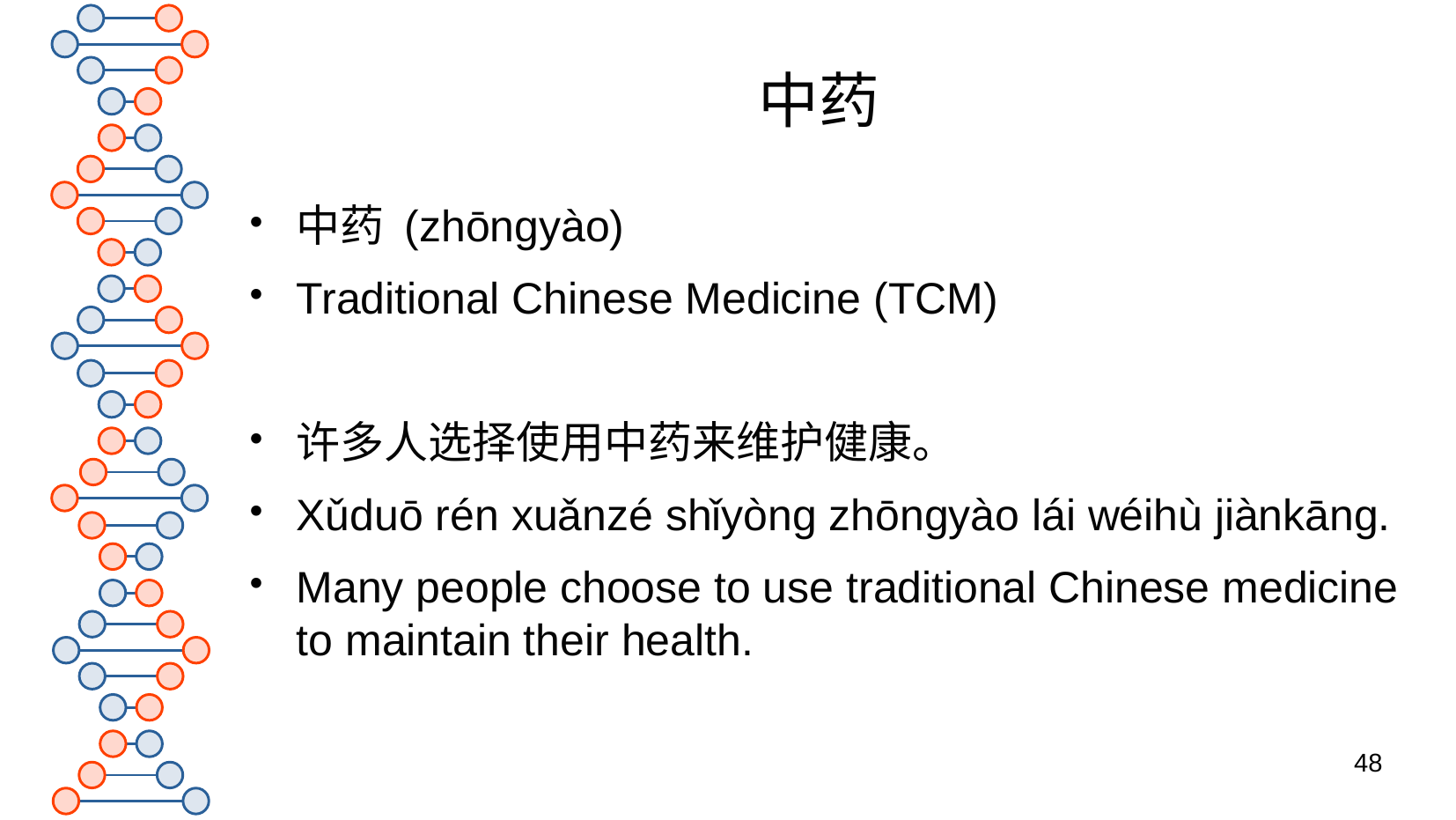

# 中药
中药 (zhōngyào)
Traditional Chinese Medicine (TCM)

许多人选择使用中药来维护健康。
Xǔduō rén xuǎnzé shǐyòng zhōngyào lái wéihù jiànkāng.
Many people choose to use traditional Chinese medicine to maintain their health.

48